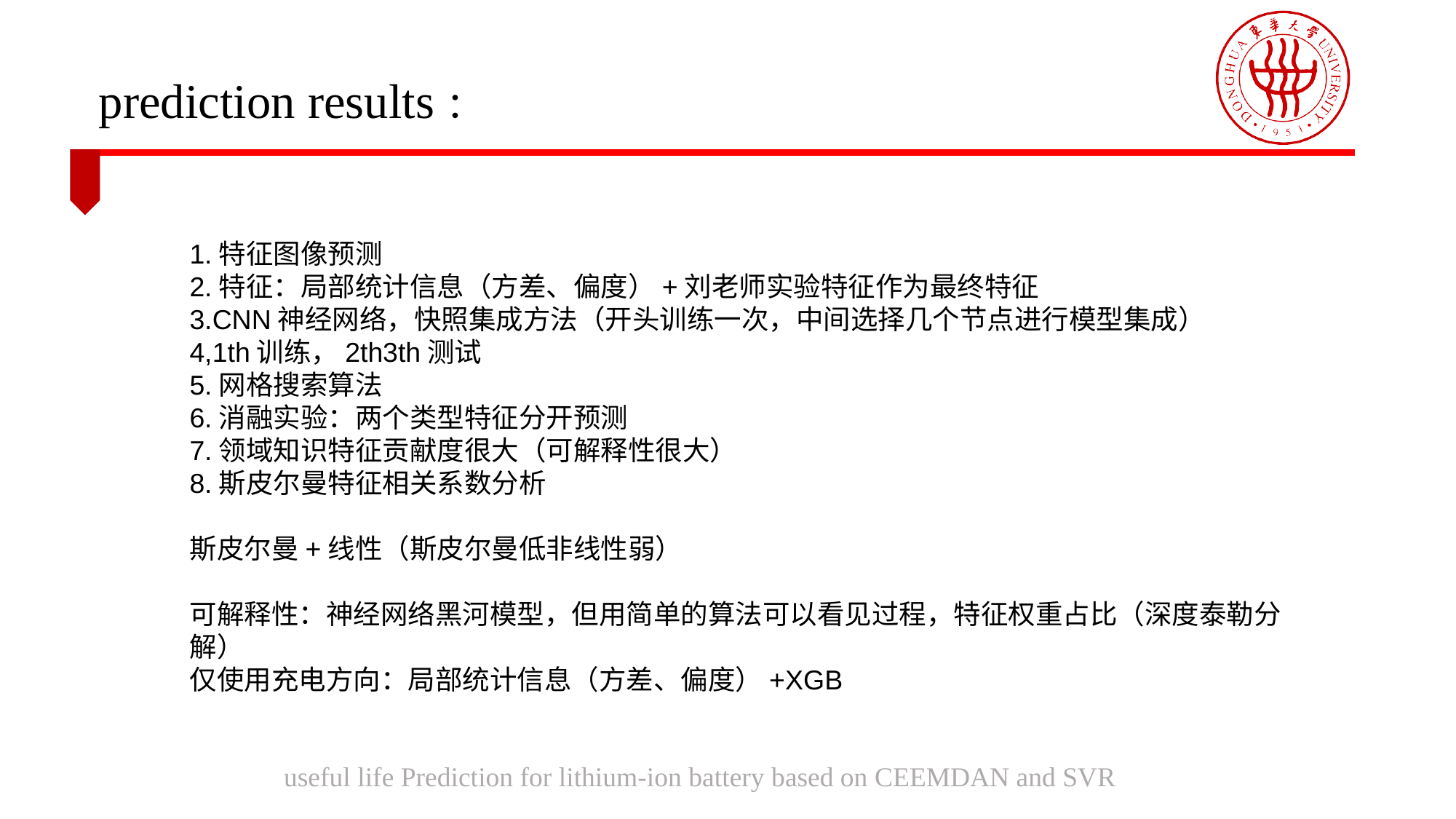

prediction results：

1.特征图像预测
2.特征：局部统计信息（方差、偏度）+刘老师实验特征作为最终特征
3.CNN神经网络，快照集成方法（开头训练一次，中间选择几个节点进行模型集成）
4,1th训练，2th3th测试
5.网格搜索算法
6.消融实验：两个类型特征分开预测
7.领域知识特征贡献度很大（可解释性很大）
8.斯皮尔曼特征相关系数分析

斯皮尔曼+线性（斯皮尔曼低非线性弱）

可解释性：神经网络黑河模型，但用简单的算法可以看见过程，特征权重占比（深度泰勒分解）
仅使用充电方向：局部统计信息（方差、偏度）+XGB

useful life Prediction for lithium-ion battery based on CEEMDAN and SVR